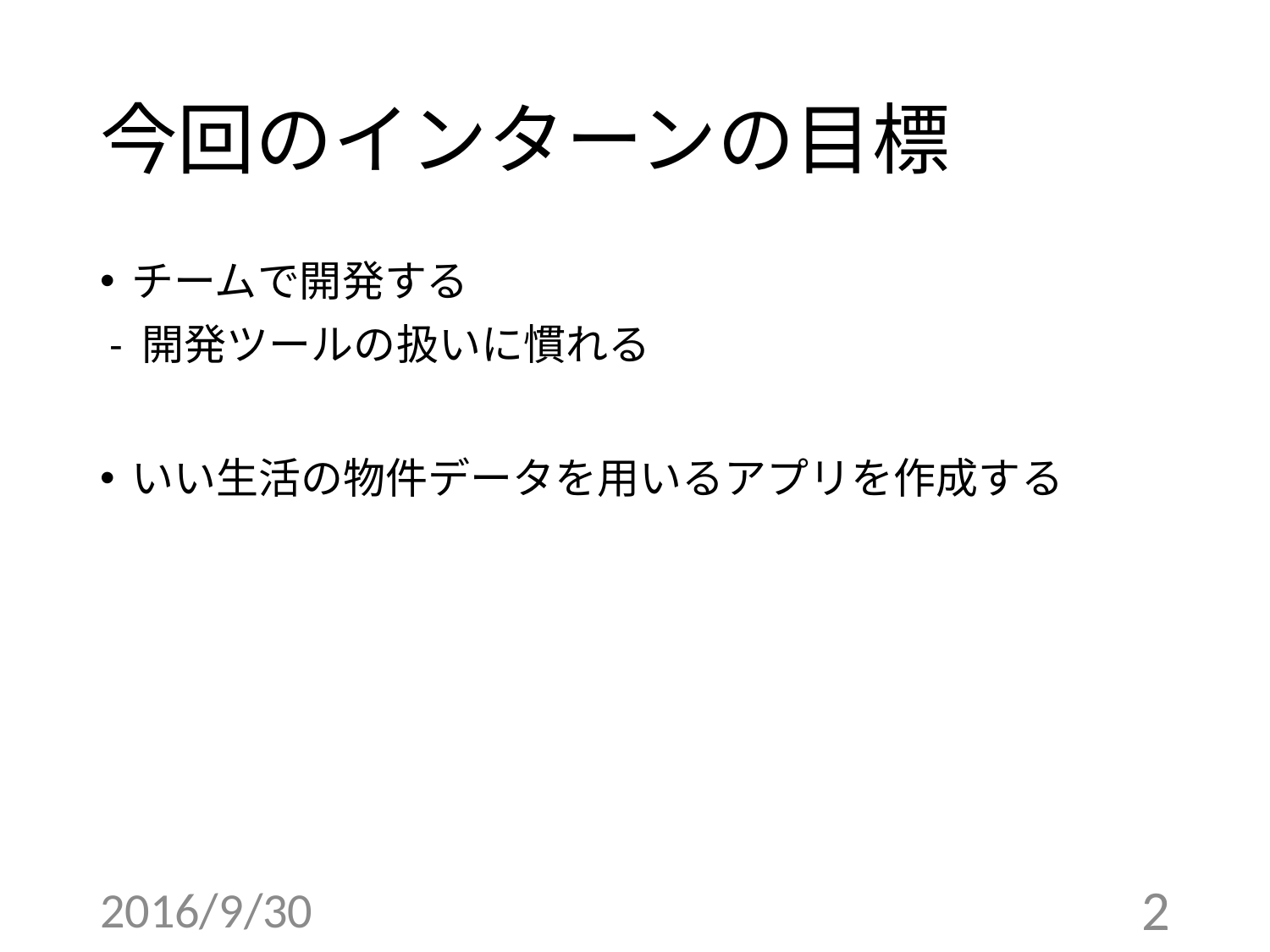

# 今回のインターンの目標
チームで開発する
 - 開発ツールの扱いに慣れる

いい生活の物件データを用いるアプリを作成する
2016/9/30
2